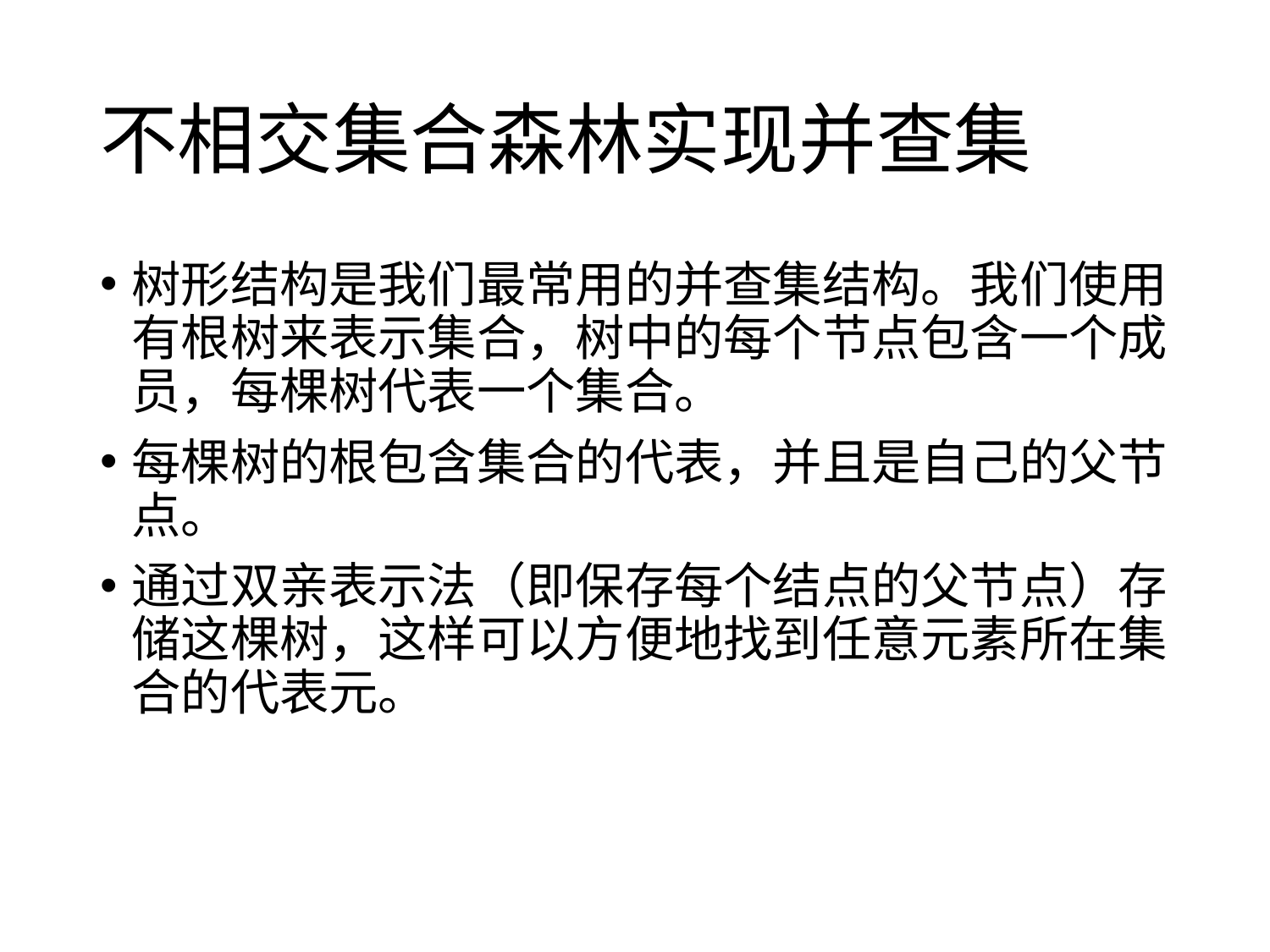

# 不相交集合森林实现并查集
树形结构是我们最常用的并查集结构。我们使用有根树来表示集合，树中的每个节点包含一个成员，每棵树代表一个集合。
每棵树的根包含集合的代表，并且是自己的父节点。
通过双亲表示法（即保存每个结点的父节点）存储这棵树，这样可以方便地找到任意元素所在集合的代表元。